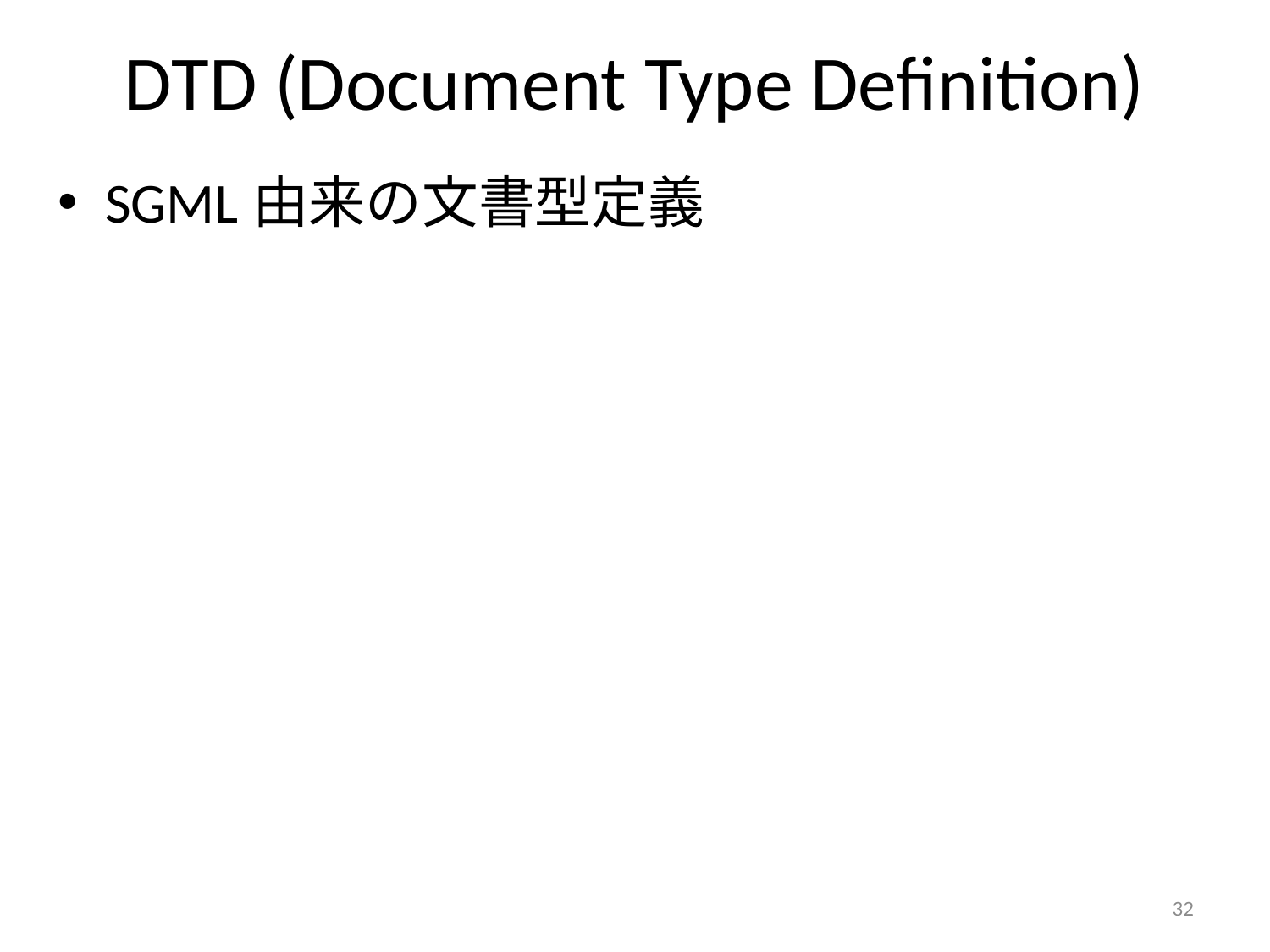

# DTD (Document Type Definition)
SGML由来の文書型定義

32